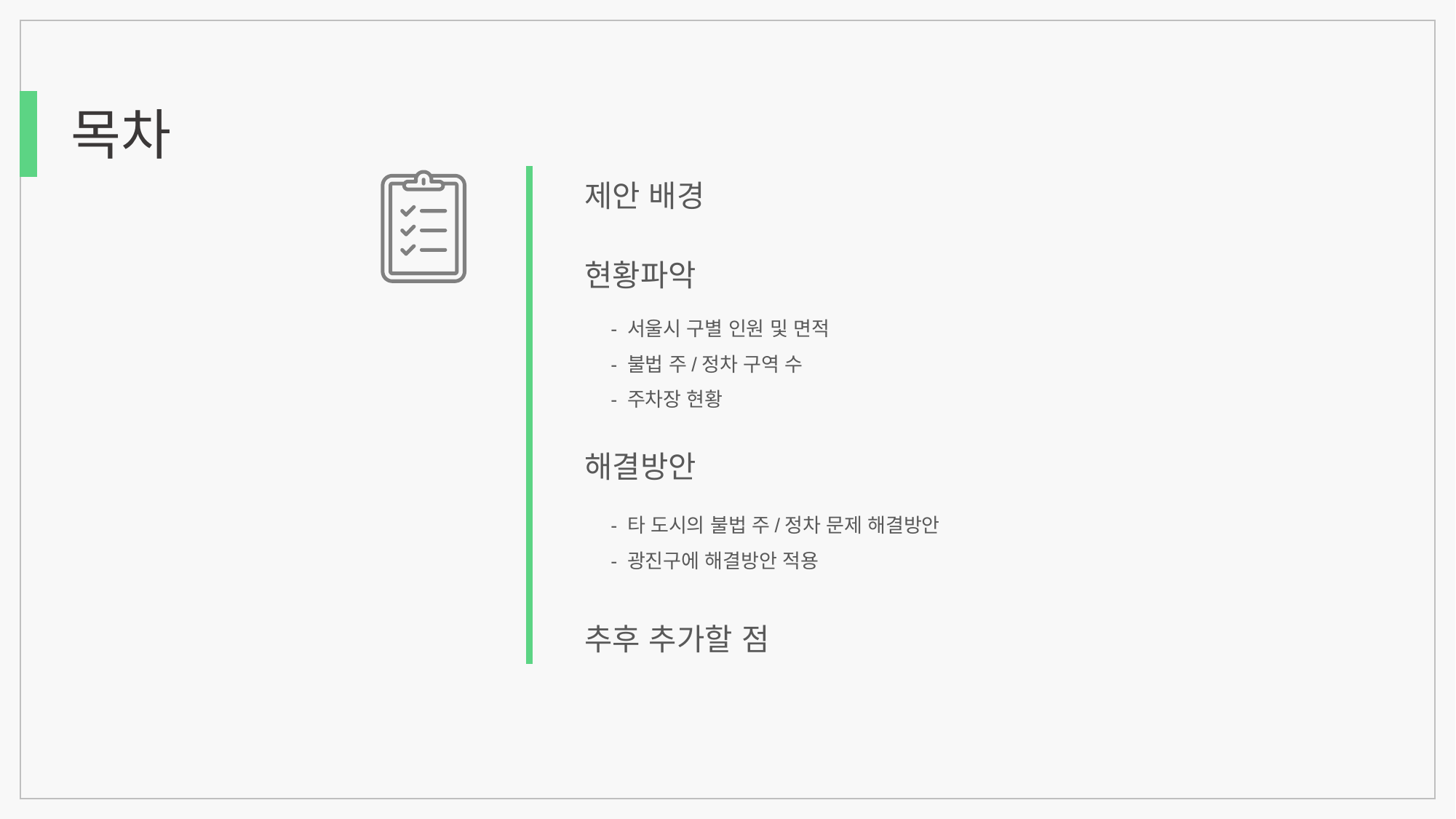

목차

제안 배경
현황파악
- 서울시 구별 인원 및 면적
- 불법 주/정차 구역 수
- 주차장 현황
해결방안
- 타 도시의 불법 주/정차 문제 해결방안
- 광진구에 해결방안 적용
추후 추가할 점